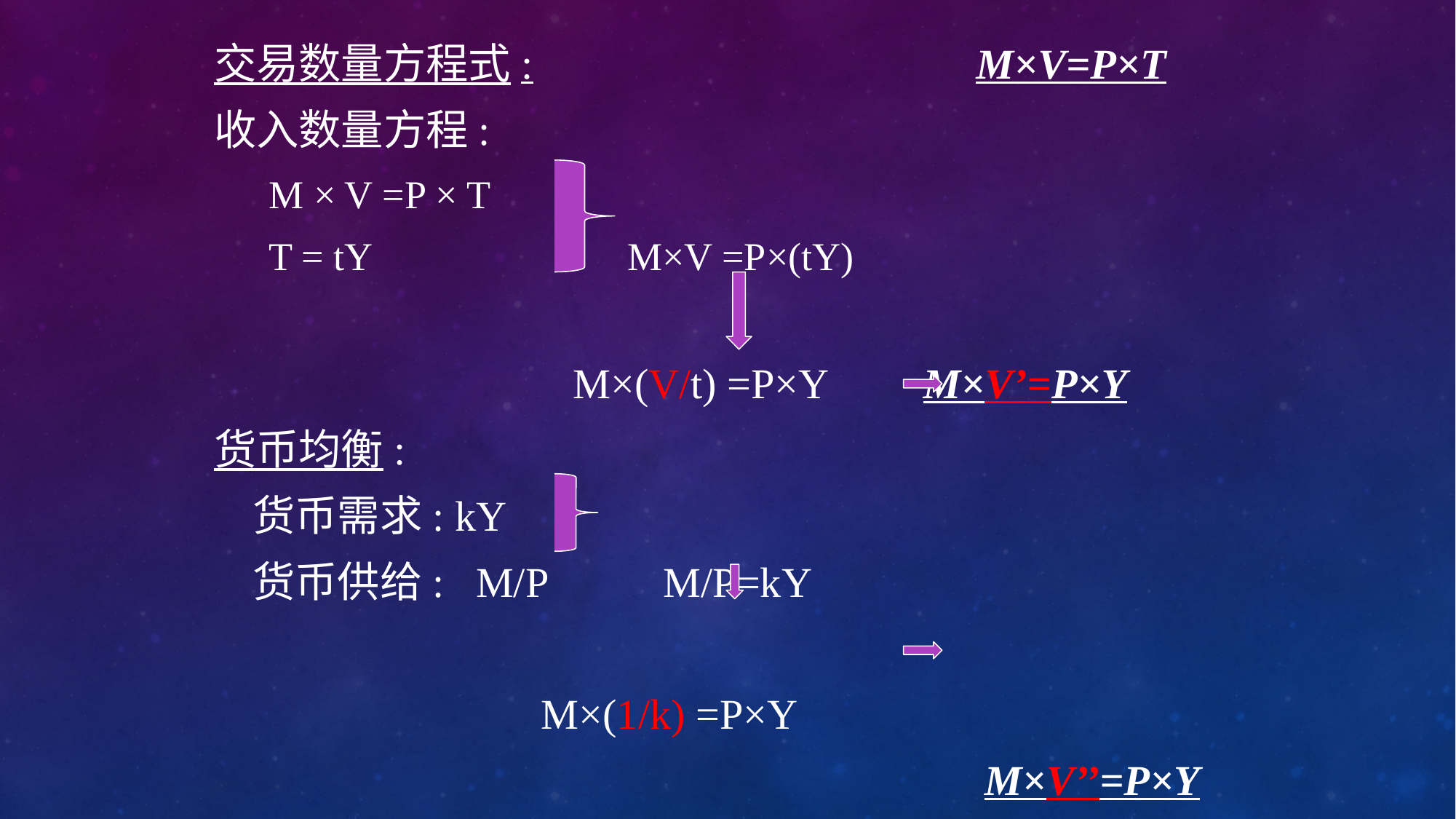

交易数量方程式:                                          M×V=P×T
收入数量方程:
M × V =P × T
T = tY                          M×V =P×(tY)

                                  M×(V/t) =P×Y         M×V’=P×Y
货币均衡:
   货币需求: kY
   货币供给:   M/P           M/P=kY

                               M×(1/k) =P×Y
                                                                         M×V’’=P×Y